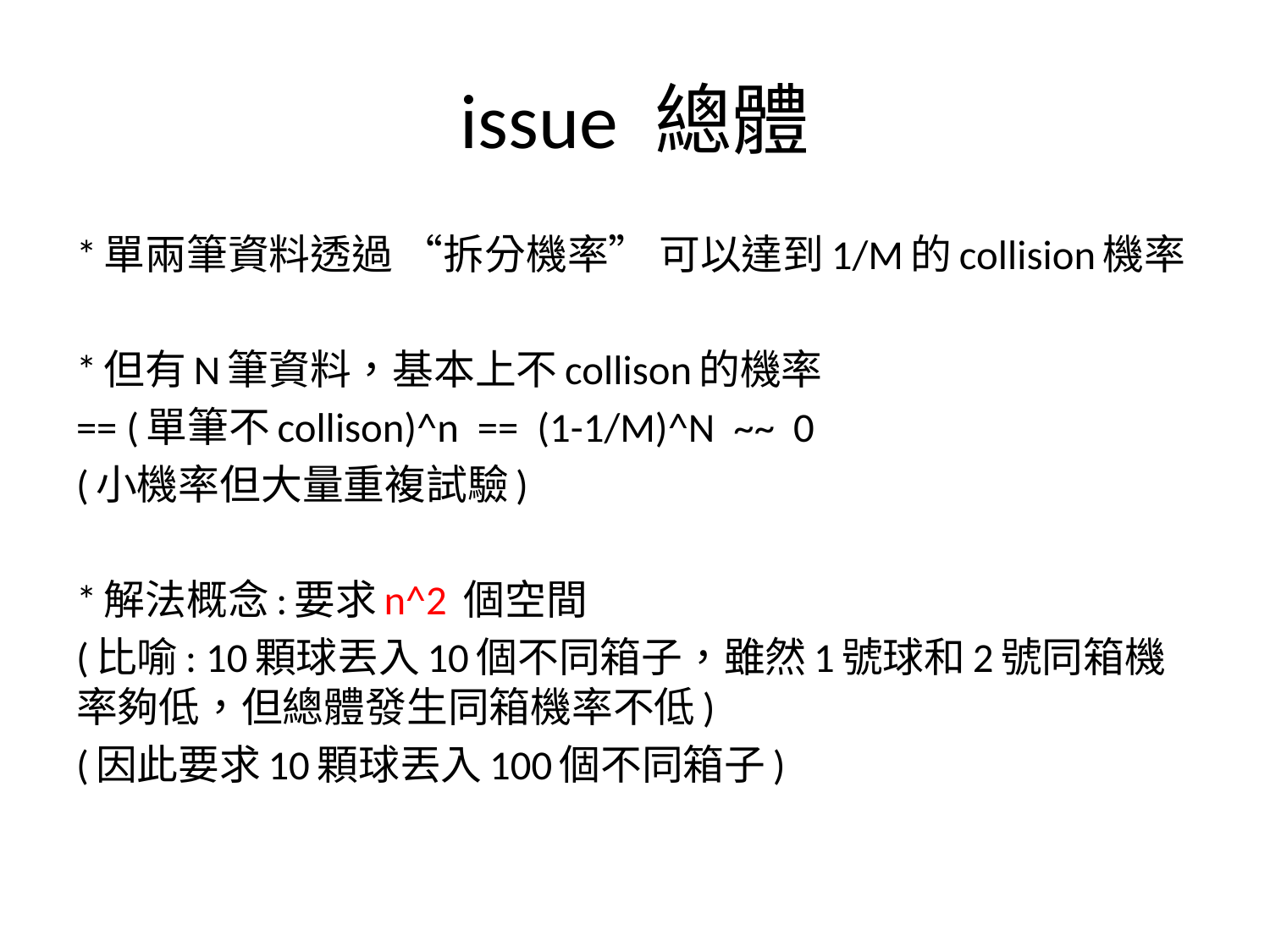

# issue 總體
*單兩筆資料透過 “拆分機率” 可以達到1/M的collision機率

*但有N筆資料，基本上不collison的機率
== (單筆不collison)^n  ==  (1-1/M)^N  ~~  0
(小機率但大量重複試驗)

*解法概念:要求n^2 個空間
(比喻: 10顆球丟入10個不同箱子，雖然1號球和2號同箱機率夠低，但總體發生同箱機率不低)
(因此要求10顆球丟入100個不同箱子)